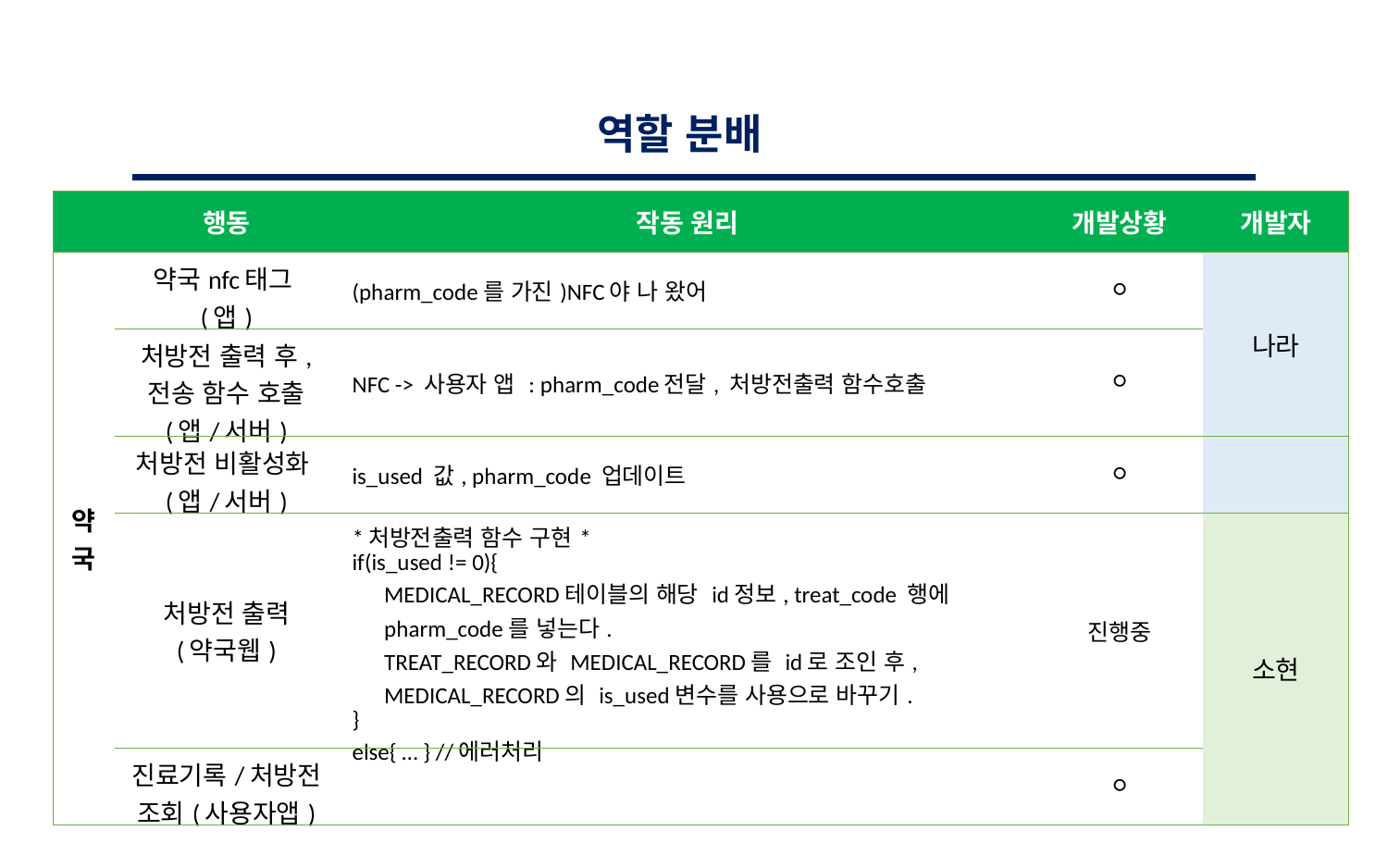

역할 분배
|  | 행동 | 작동 원리 | 개발상황 | 개발자 |
| --- | --- | --- | --- | --- |
| 약국 | 약국nfc태그(앱) | (pharm\_code를 가진)NFC야 나 왔어 | ○ | 나라 |
|  | 처방전 출력 후, 전송 함수 호출 (앱/서버) | NFC -> 사용자 앱 : pharm\_code전달, 처방전출력 함수호출 | ○ |  |
|  | 처방전 비활성화(앱/서버) | is\_used 값, pharm\_code 업데이트 | ○ |  |
|  | 처방전 출력 (약국웹) | \*처방전출력 함수 구현\* if(is\_used != 0){ MEDICAL\_RECORD테이블의 해당 id정보, treat\_code 행에 pharm\_code를 넣는다. TREAT\_RECORD와 MEDICAL\_RECORD를 id로 조인 후, MEDICAL\_RECORD의 is\_used변수를 사용으로 바꾸기. } else{ … } //에러처리 | 진행중 | 소현 |
|  | 진료기록/처방전 조회(사용자앱) |  | ○ |  |